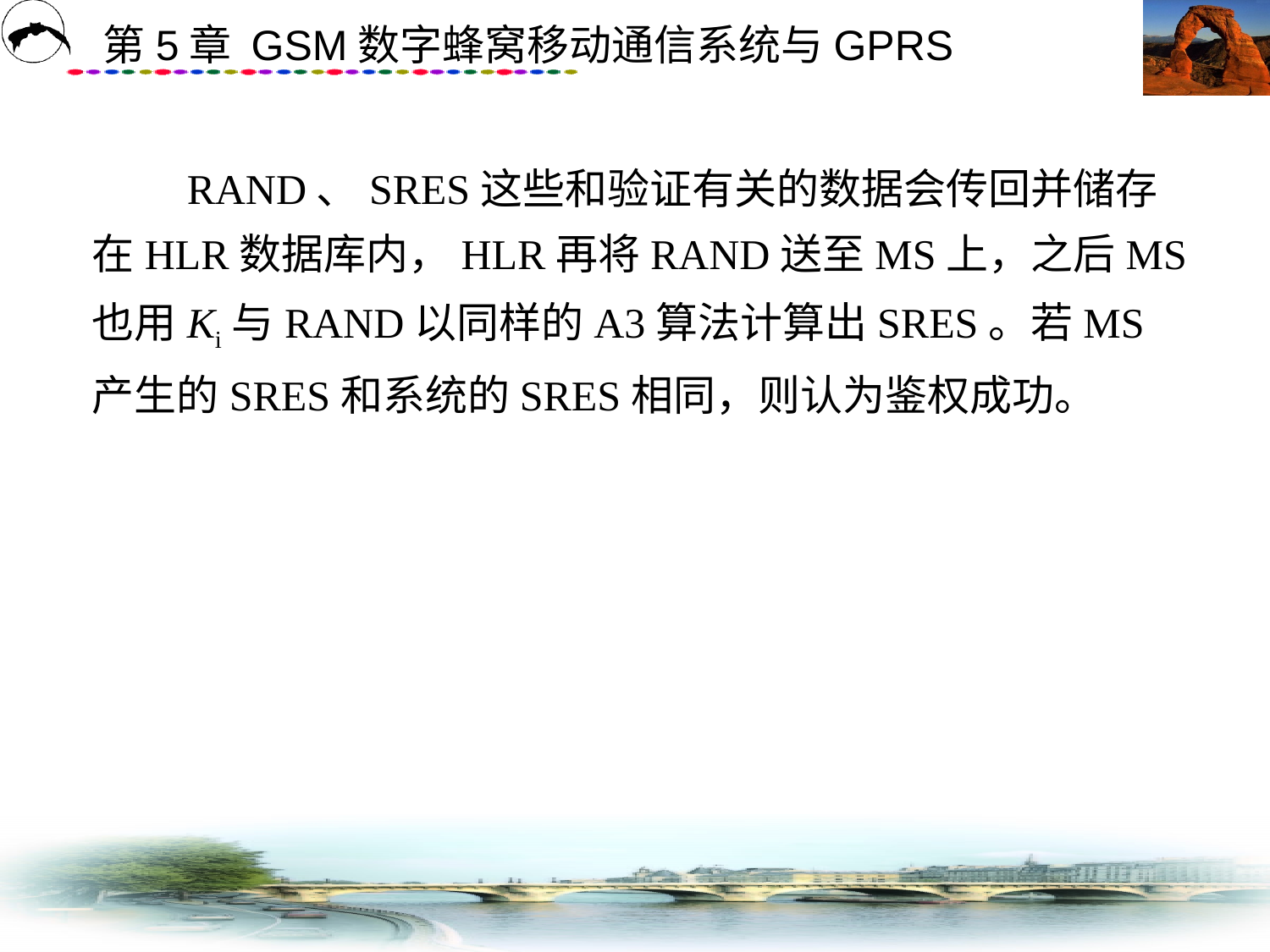

# RAND、SRES这些和验证有关的数据会传回并储存在HLR数据库内，HLR再将RAND送至MS上，之后MS也用Ki与RAND以同样的A3算法计算出SRES。若MS产生的SRES和系统的SRES相同，则认为鉴权成功。